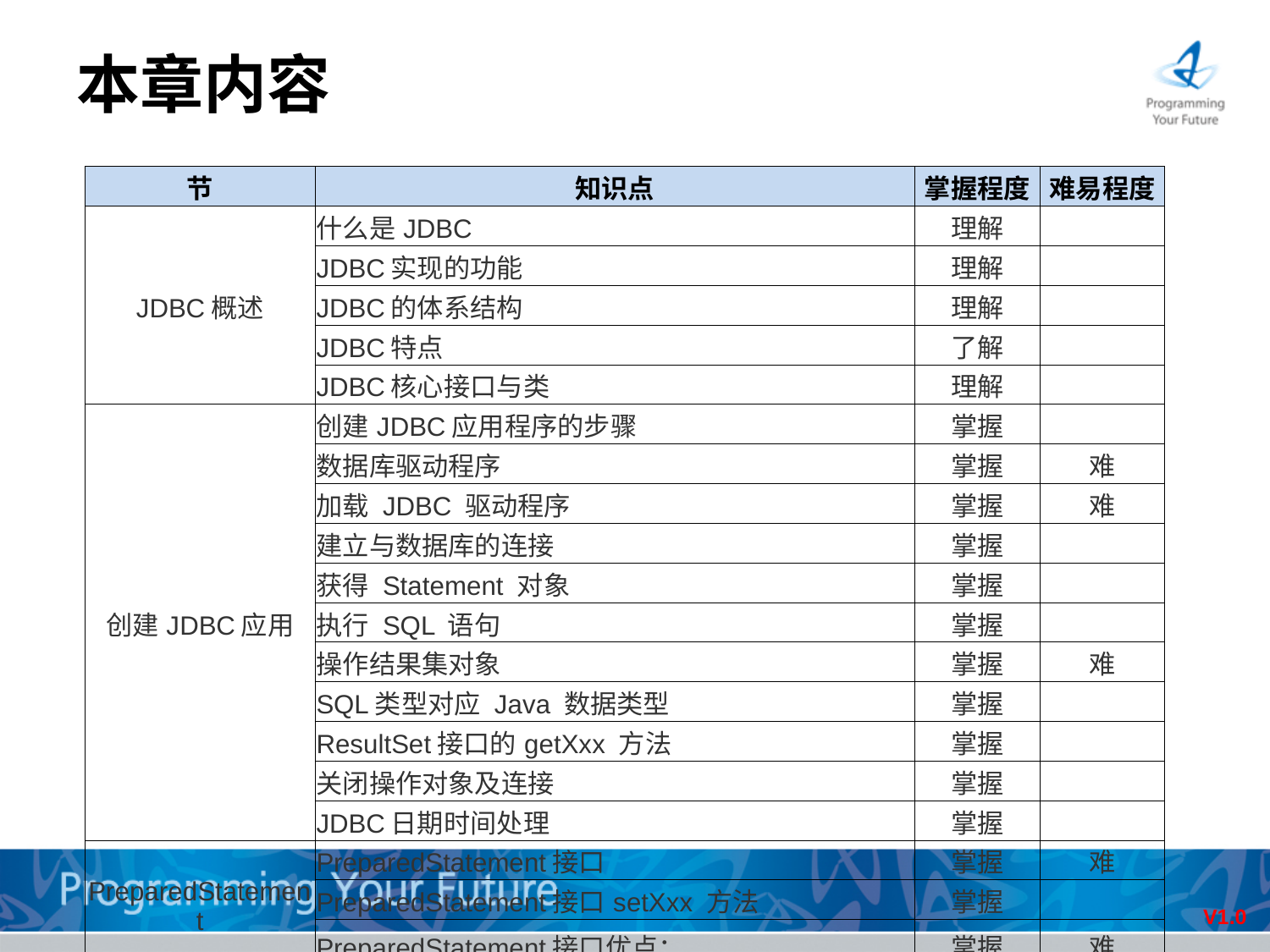

# 本章内容
| 节 | 知识点 | 掌握程度 | 难易程度 |
| --- | --- | --- | --- |
| JDBC概述 | 什么是JDBC | 理解 |  |
|  | JDBC实现的功能 | 理解 |  |
|  | JDBC的体系结构 | 理解 |  |
|  | JDBC特点 | 了解 |  |
|  | JDBC核心接口与类 | 理解 |  |
| 创建JDBC应用 | 创建JDBC应用程序的步骤 | 掌握 |  |
|  | 数据库驱动程序 | 掌握 | 难 |
|  | 加载 JDBC 驱动程序 | 掌握 | 难 |
|  | 建立与数据库的连接 | 掌握 |  |
|  | 获得 Statement 对象 | 掌握 |  |
|  | 执行 SQL 语句 | 掌握 |  |
|  | 操作结果集对象 | 掌握 | 难 |
|  | SQL类型对应 Java 数据类型 | 掌握 |  |
|  | ResultSet接口的getXxx 方法 | 掌握 |  |
|  | 关闭操作对象及连接 | 掌握 |  |
|  | JDBC日期时间处理 | 掌握 |  |
| PreparedStatement | PreparedStatement接口 | 掌握 | 难 |
|  | PreparedStatement接口setXxx 方法 | 掌握 |  |
|  | PreparedStatement接口优点： | 掌握 | 难 |